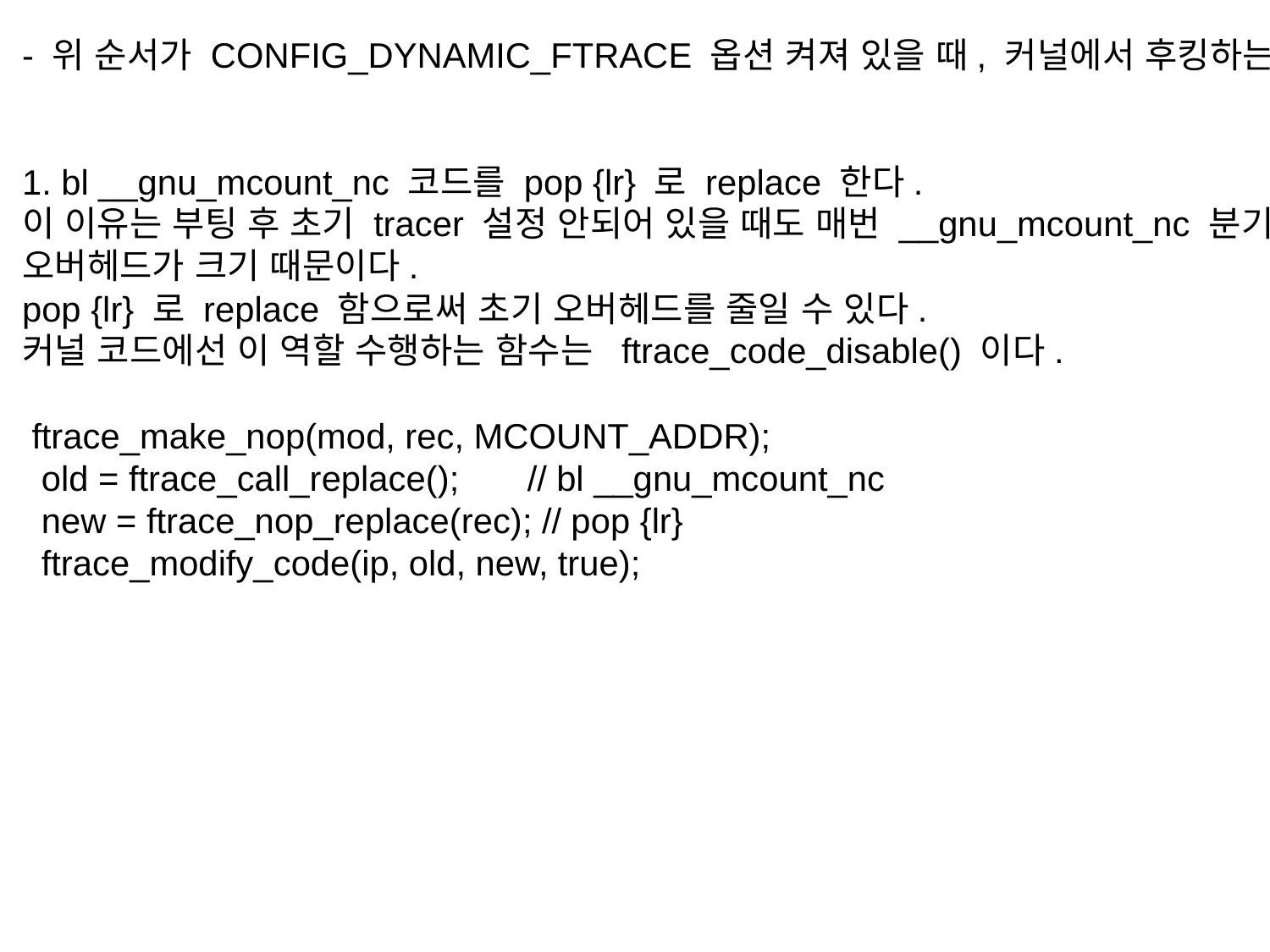

- 위 순서가 CONFIG_DYNAMIC_FTRACE 옵션 켜져 있을 때, 커널에서 후킹하는 순서이다.

1. bl __gnu_mcount_nc 코드를 pop {lr} 로 replace 한다.
이 이유는 부팅 후 초기 tracer 설정 안되어 있을 때도 매번 __gnu_mcount_nc 분기하면
오버헤드가 크기 때문이다.
pop {lr} 로 replace 함으로써 초기 오버헤드를 줄일 수 있다.
커널 코드에선 이 역할 수행하는 함수는  ftrace_code_disable() 이다.

 ftrace_make_nop(mod, rec, MCOUNT_ADDR);
  old = ftrace_call_replace();       // bl __gnu_mcount_nc
  new = ftrace_nop_replace(rec); // pop {lr}
  ftrace_modify_code(ip, old, new, true);